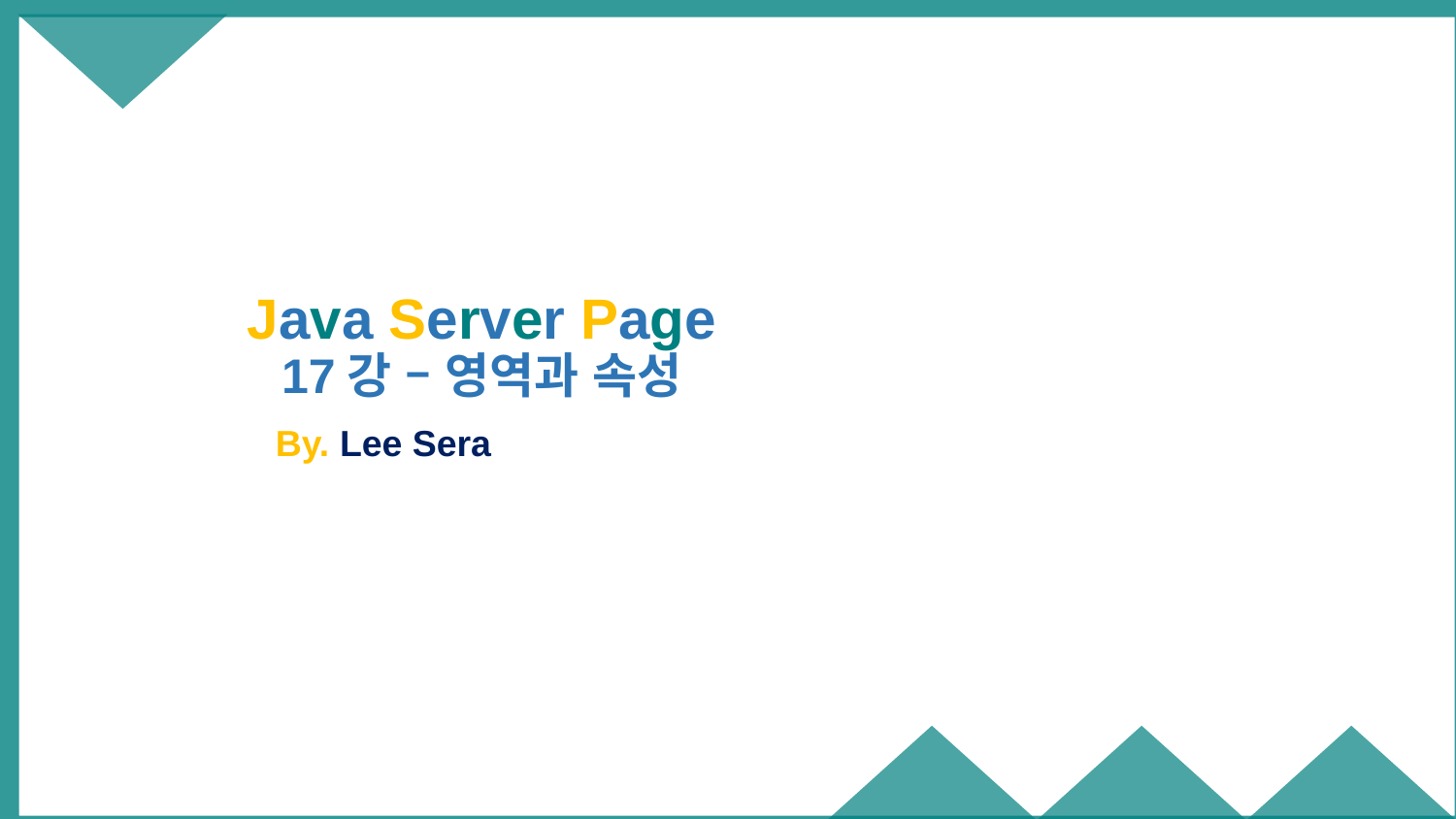

# Java Server Page 17강 – 영역과 속성
By. Lee Sera